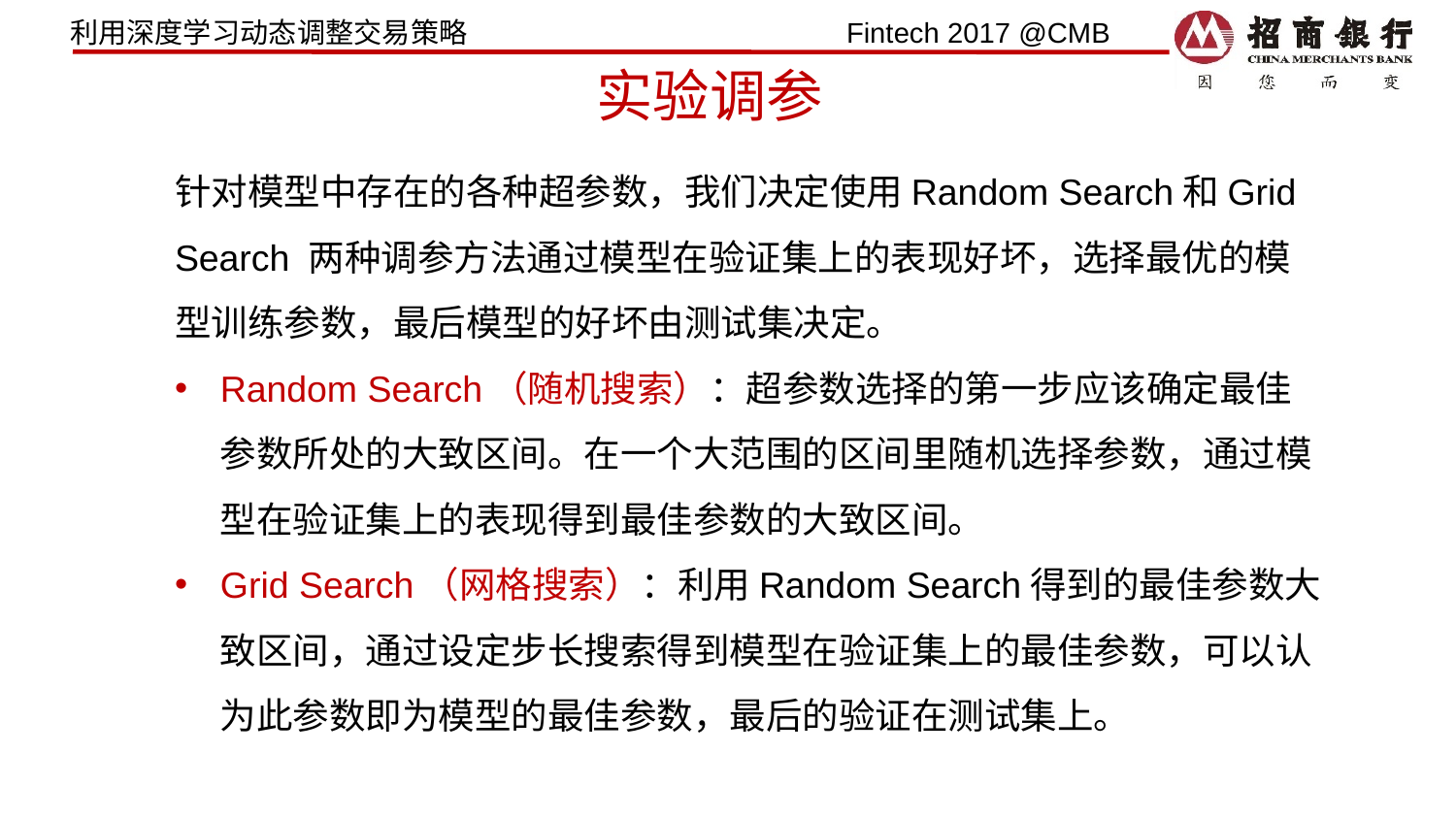

# 实验调参
针对模型中存在的各种超参数，我们决定使用Random Search和Grid Search 两种调参方法通过模型在验证集上的表现好坏，选择最优的模型训练参数，最后模型的好坏由测试集决定。
Random Search（随机搜索）：超参数选择的第一步应该确定最佳参数所处的大致区间。在一个大范围的区间里随机选择参数，通过模型在验证集上的表现得到最佳参数的大致区间。
Grid Search（网格搜索）：利用Random Search得到的最佳参数大致区间，通过设定步长搜索得到模型在验证集上的最佳参数，可以认为此参数即为模型的最佳参数，最后的验证在测试集上。